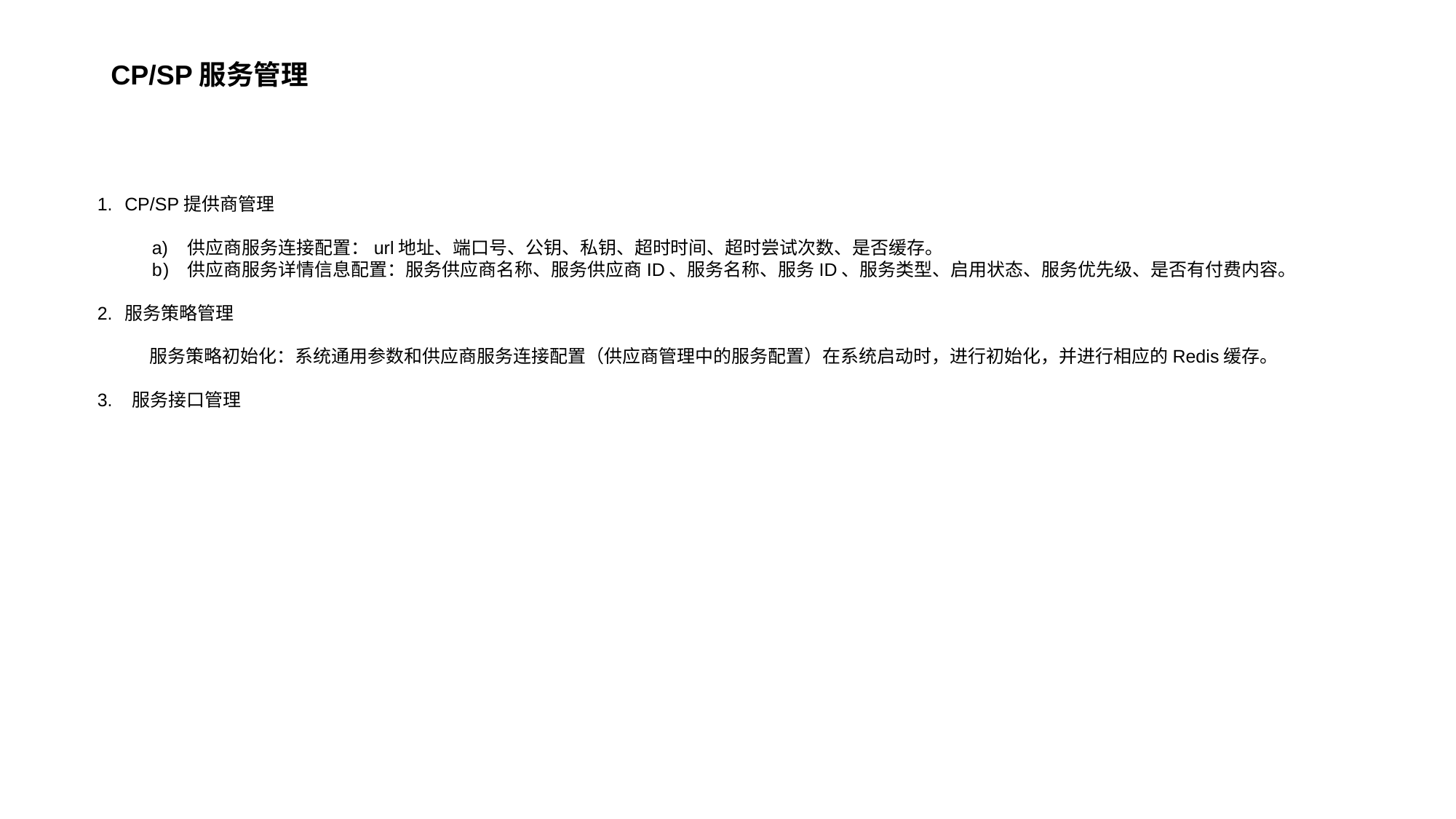

# CP/SP服务管理
CP/SP提供商管理

 供应商服务连接配置：url地址、端口号、公钥、私钥、超时时间、超时尝试次数、是否缓存。
 供应商服务详情信息配置：服务供应商名称、服务供应商ID、服务名称、服务ID、服务类型、启用状态、服务优先级、是否有付费内容。

服务策略管理

            服务策略初始化：系统通用参数和供应商服务连接配置（供应商管理中的服务配置）在系统启动时，进行初始化，并进行相应的Redis缓存。

3.   服务接口管理